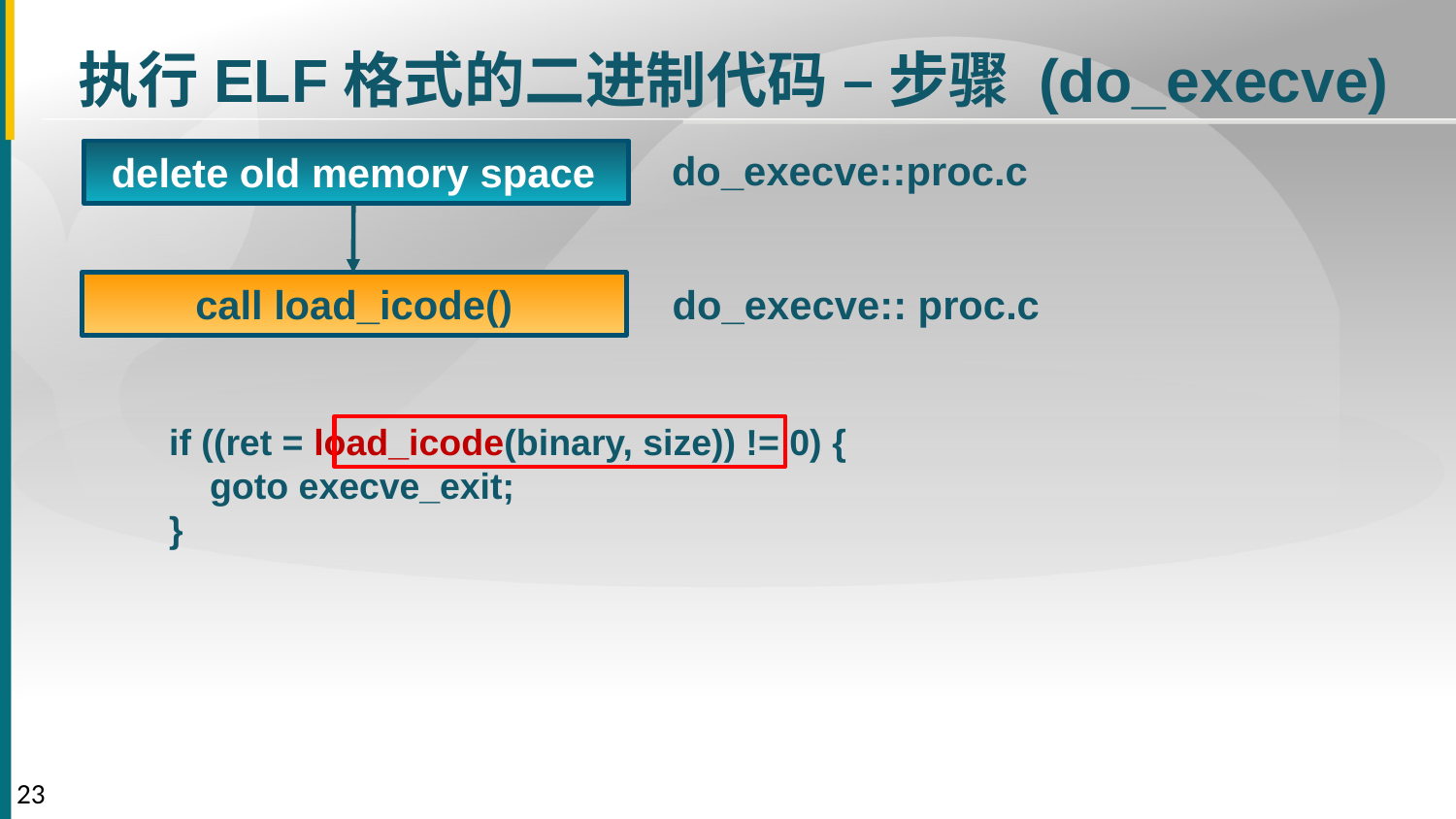

执行ELF格式的二进制代码 – 步骤 (do_execve)
do_execve::proc.c
delete old memory space

call load_icode()

do_execve:: proc.c
if ((ret = load_icode(binary, size)) != 0) {
    goto execve_exit;
}

23